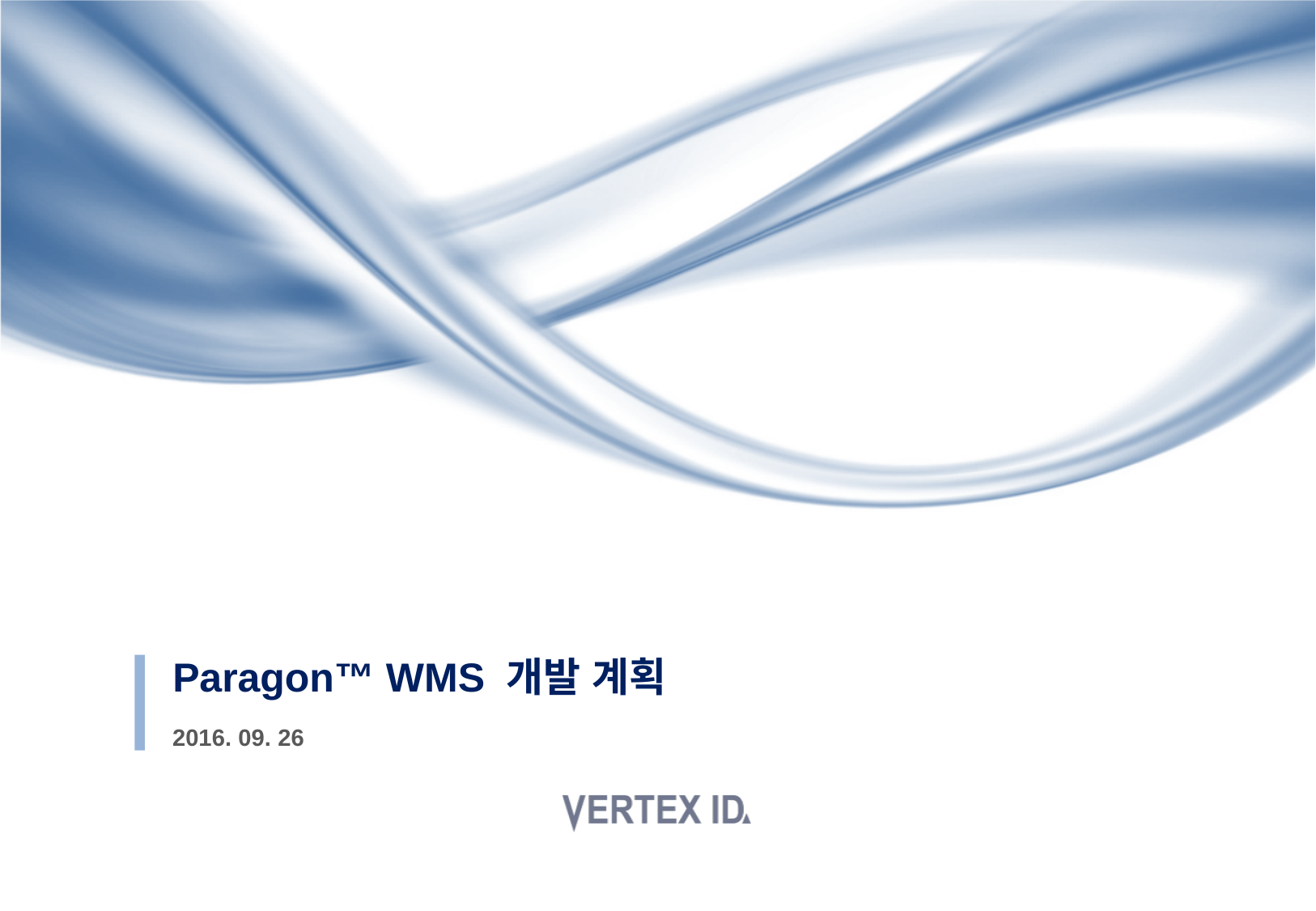

# Paragon™ WMS 개발 계획
2016. 09. 26